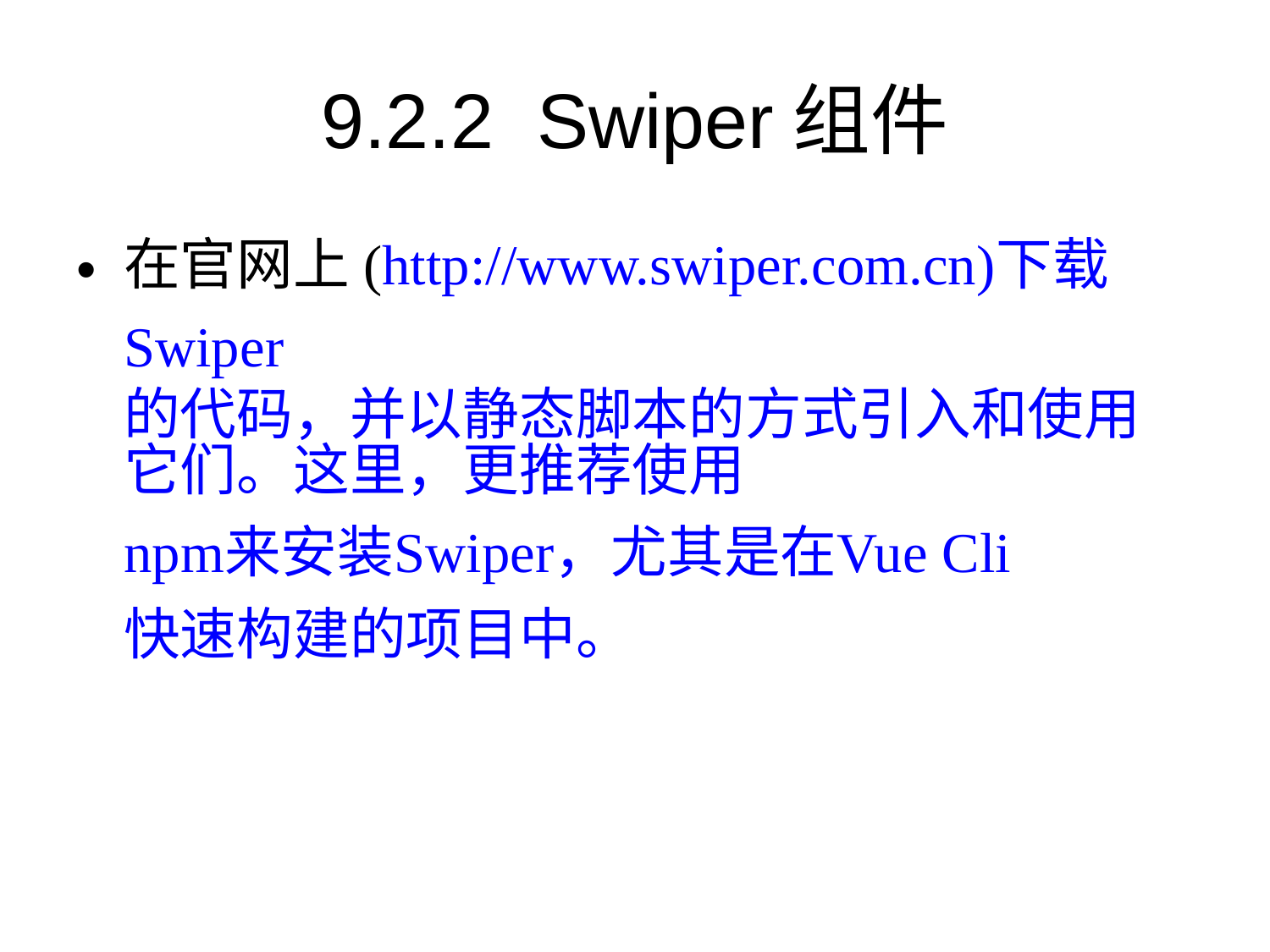

# 9.2.2  Swiper组件
在官网上(http://www.swiper.com.cn)下载Swiper的代码，并以静态脚本的方式引入和使用它们。这里，更推荐使用npm来安装Swiper，尤其是在Vue Cli快速构建的项目中。